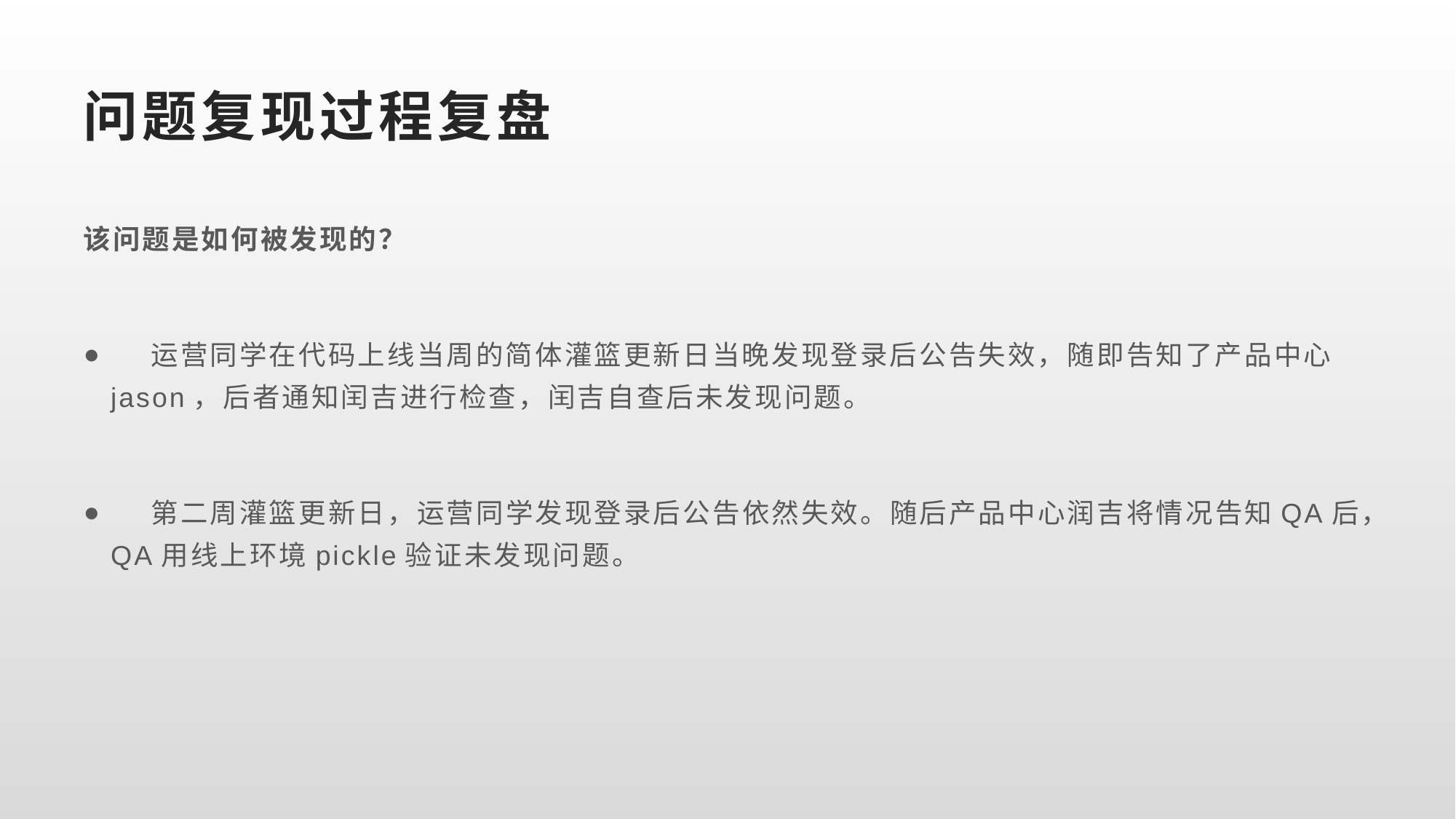

# 问题复现过程复盘
该问题是如何被发现的？

    运营同学在代码上线当周的简体灌篮更新日当晚发现登录后公告失效，随即告知了产品中心jason，后者通知闰吉进行检查，闰吉自查后未发现问题。

    第二周灌篮更新日，运营同学发现登录后公告依然失效。随后产品中心润吉将情况告知QA后，QA用线上环境pickle验证未发现问题。